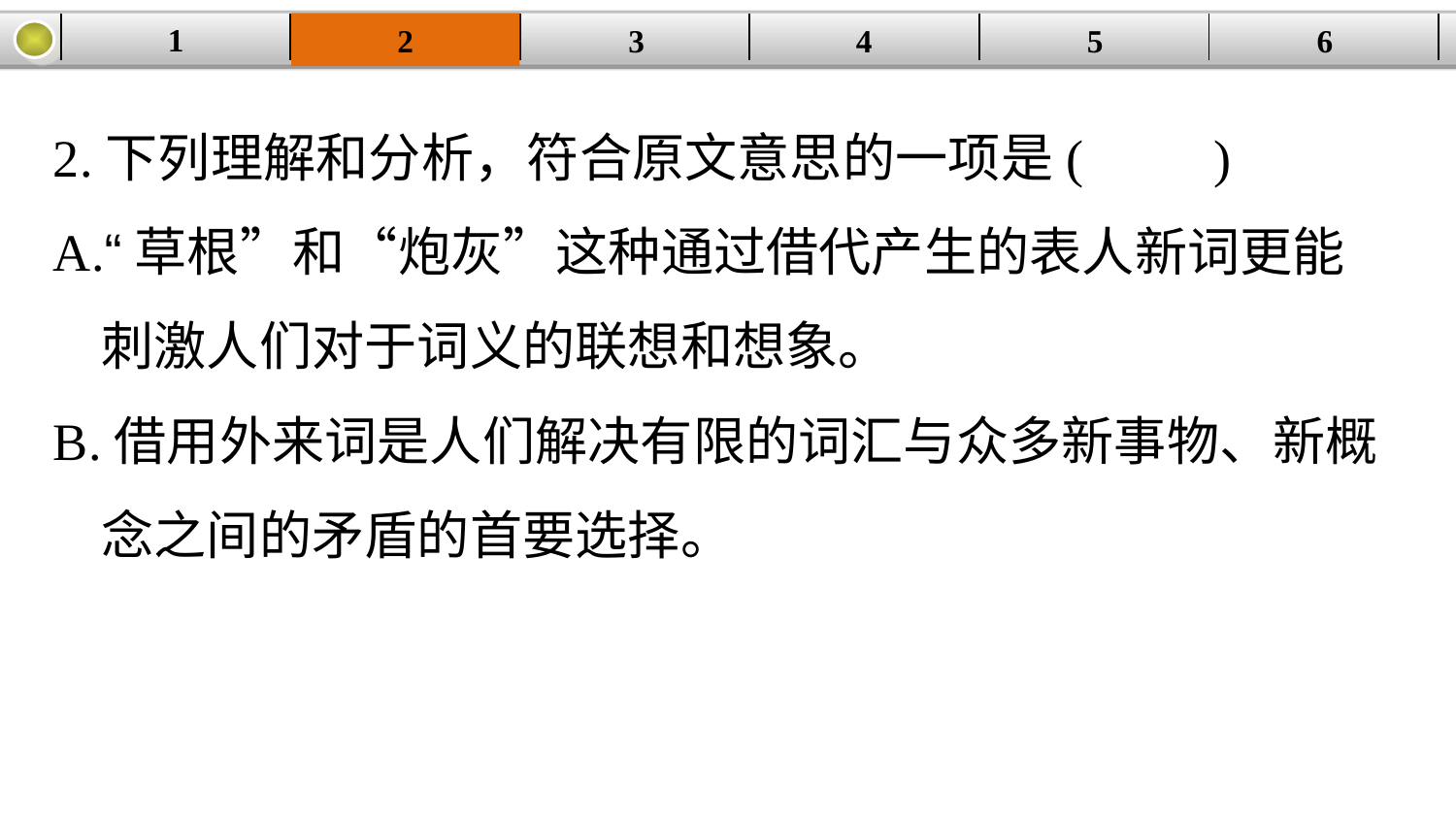

1
3
4
5
6
2
|  |  |  |  |  |  |
| --- | --- | --- | --- | --- | --- |

2.下列理解和分析，符合原文意思的一项是(　　)
A.“草根”和“炮灰”这种通过借代产生的表人新词更能
   刺激人们对于词义的联想和想象。
B.借用外来词是人们解决有限的词汇与众多新事物、新概
   念之间的矛盾的首要选择。